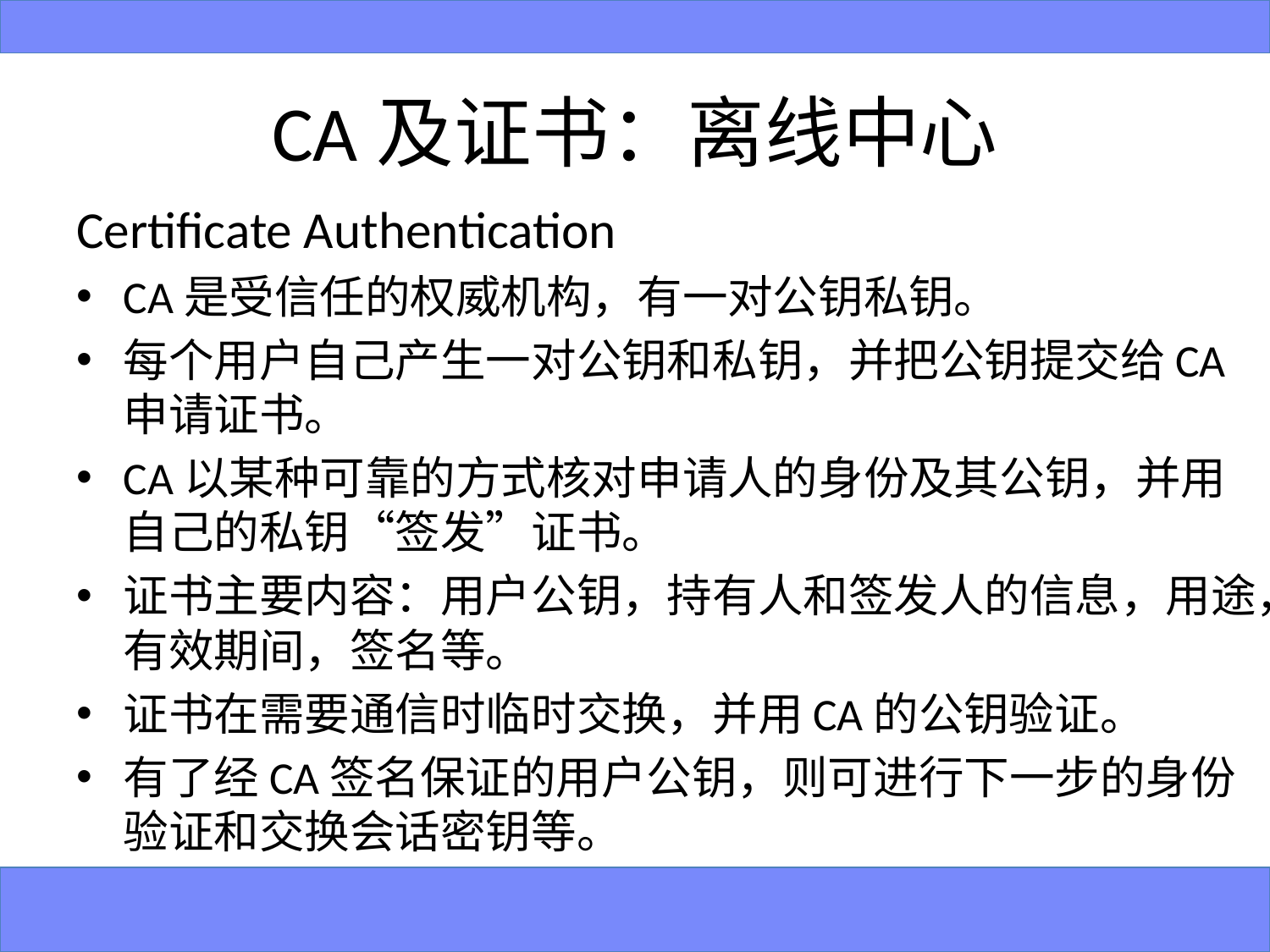

# CA及证书：离线中心
Certificate Authentication
CA是受信任的权威机构，有一对公钥私钥。
每个用户自己产生一对公钥和私钥，并把公钥提交给CA申请证书。
CA以某种可靠的方式核对申请人的身份及其公钥，并用自己的私钥“签发”证书。
证书主要内容：用户公钥，持有人和签发人的信息，用途，有效期间，签名等。
证书在需要通信时临时交换，并用CA的公钥验证。
有了经CA签名保证的用户公钥，则可进行下一步的身份验证和交换会话密钥等。